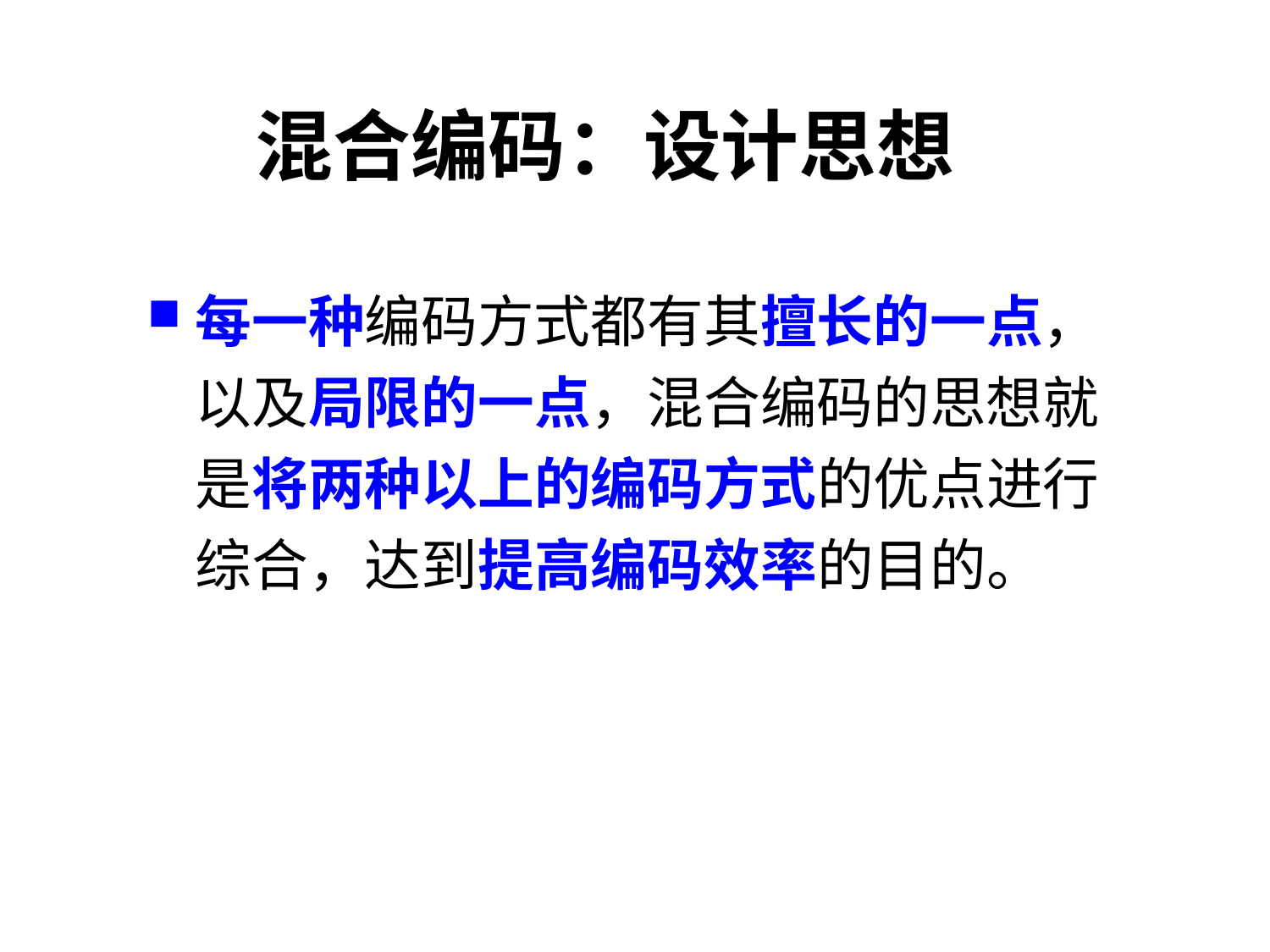

# 混合编码：设计思想
每一种编码方式都有其擅长的一点，以及局限的一点，混合编码的思想就是将两种以上的编码方式的优点进行综合，达到提高编码效率的目的。